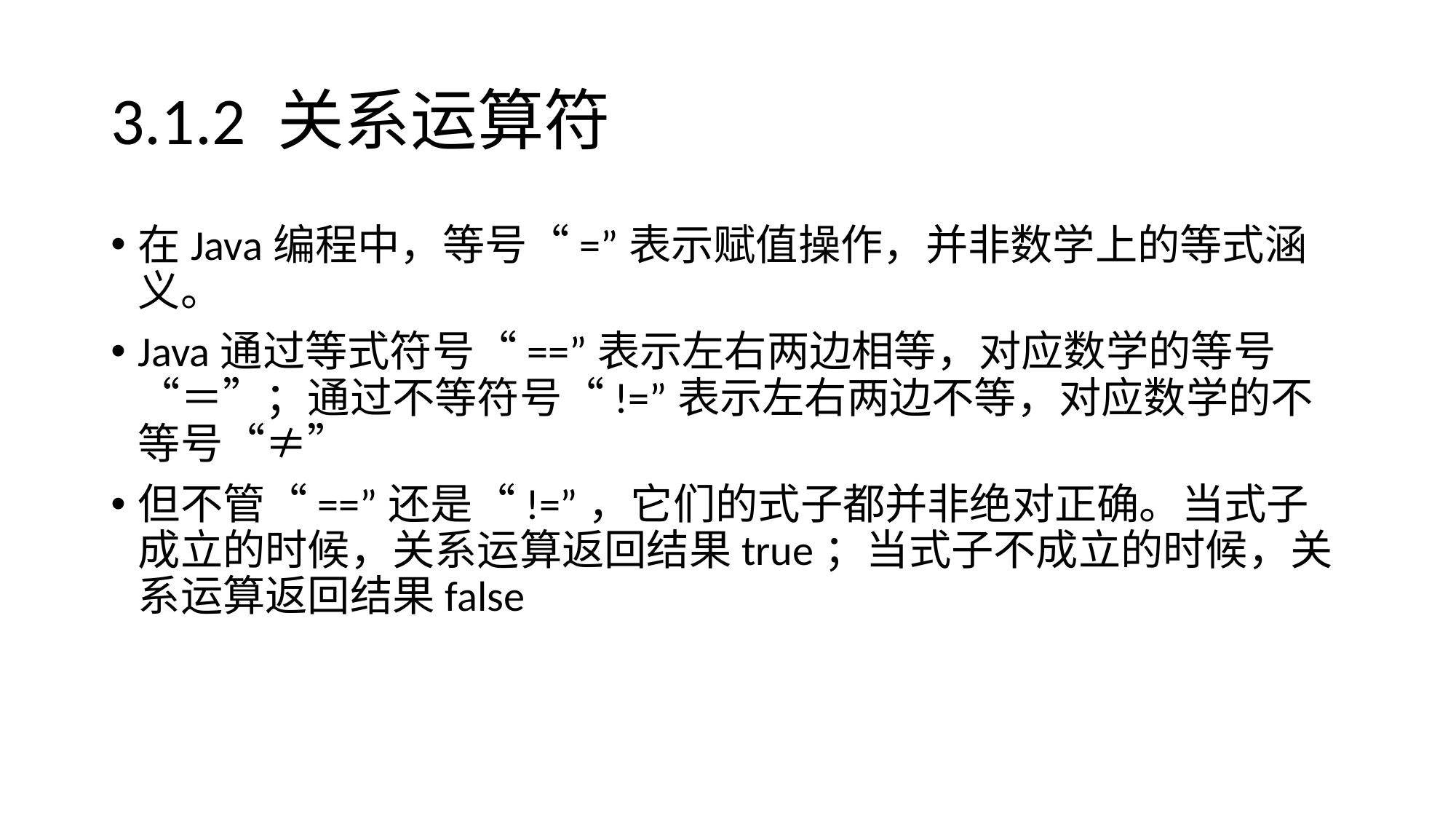

# 3.1.2 关系运算符
在Java编程中，等号“=”表示赋值操作，并非数学上的等式涵义。
Java通过等式符号“==”表示左右两边相等，对应数学的等号“＝”；通过不等符号“!=”表示左右两边不等，对应数学的不等号“≠”
但不管“==”还是“!=”，它们的式子都并非绝对正确。当式子成立的时候，关系运算返回结果true；当式子不成立的时候，关系运算返回结果false